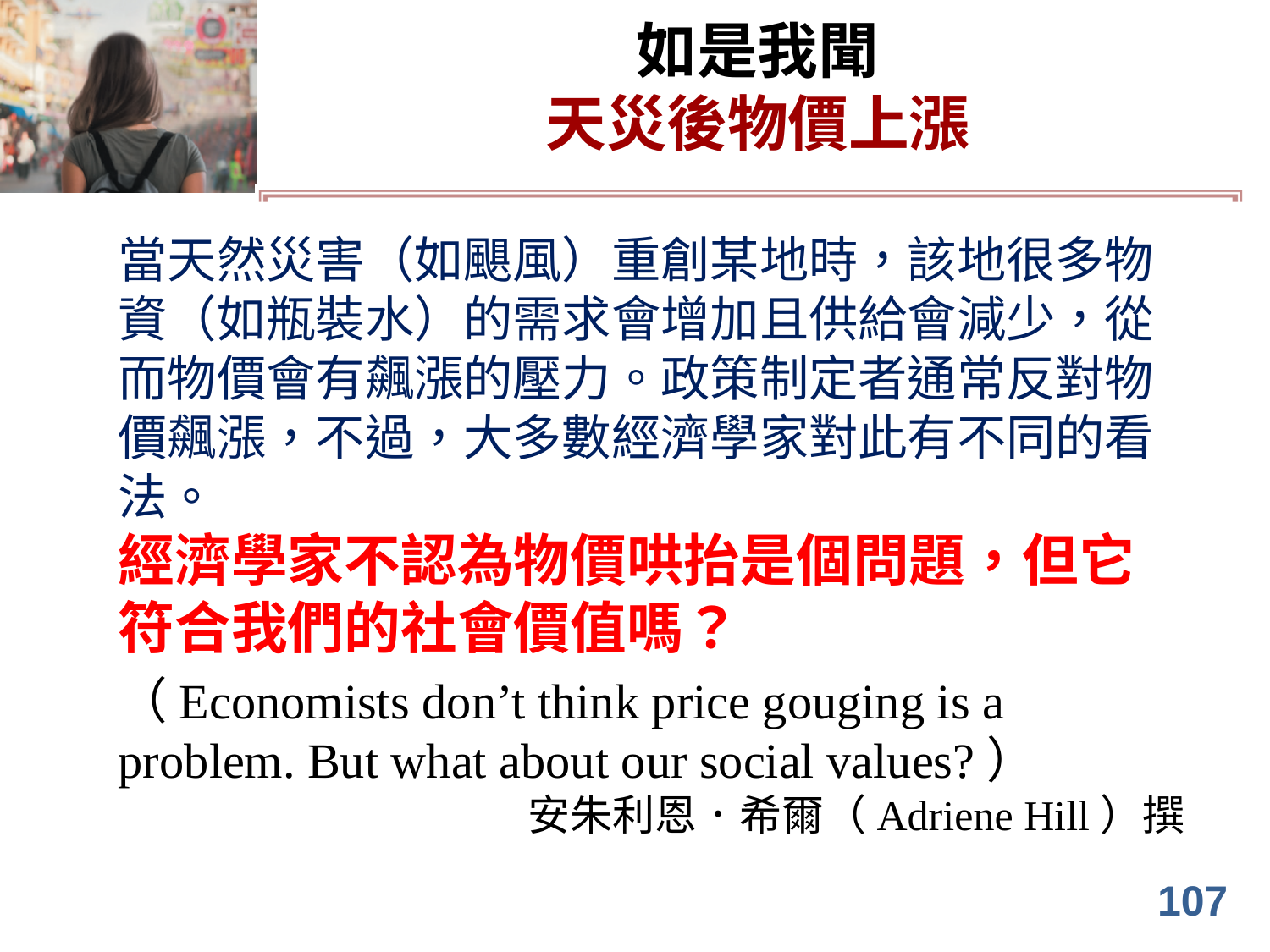

# 如是我聞 天災後物價上漲
當天然災害（如颶風）重創某地時，該地很多物資（如瓶裝水）的需求會增加且供給會減少，從而物價會有飆漲的壓力。政策制定者通常反對物價飆漲，不過，大多數經濟學家對此有不同的看法。
經濟學家不認為物價哄抬是個問題，但它符合我們的社會價值嗎？
（Economists don’t think price gouging is a problem. But what about our social values?）
安朱利恩．希爾（Adriene Hill）撰

107